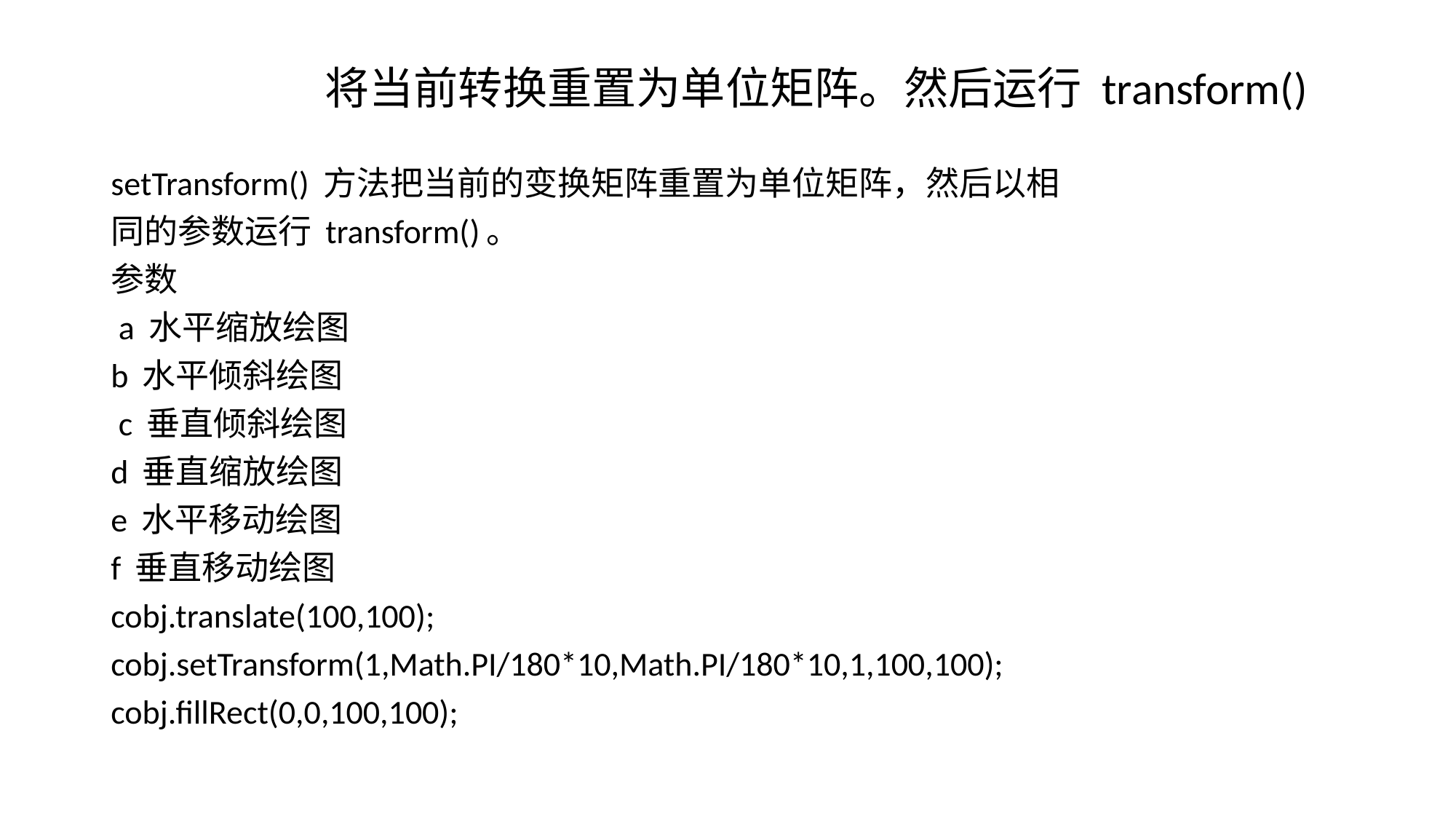

# 将当前转换重置为单位矩阵。然后运行 transform()
setTransform() 方法把当前的变换矩阵重置为单位矩阵，然后以相
同的参数运行 transform()。
参数
 a 水平缩放绘图
b 水平倾斜绘图
 c 垂直倾斜绘图
d 垂直缩放绘图
e 水平移动绘图
f 垂直移动绘图
cobj.translate(100,100);
cobj.setTransform(1,Math.PI/180*10,Math.PI/180*10,1,100,100);
cobj.fillRect(0,0,100,100);